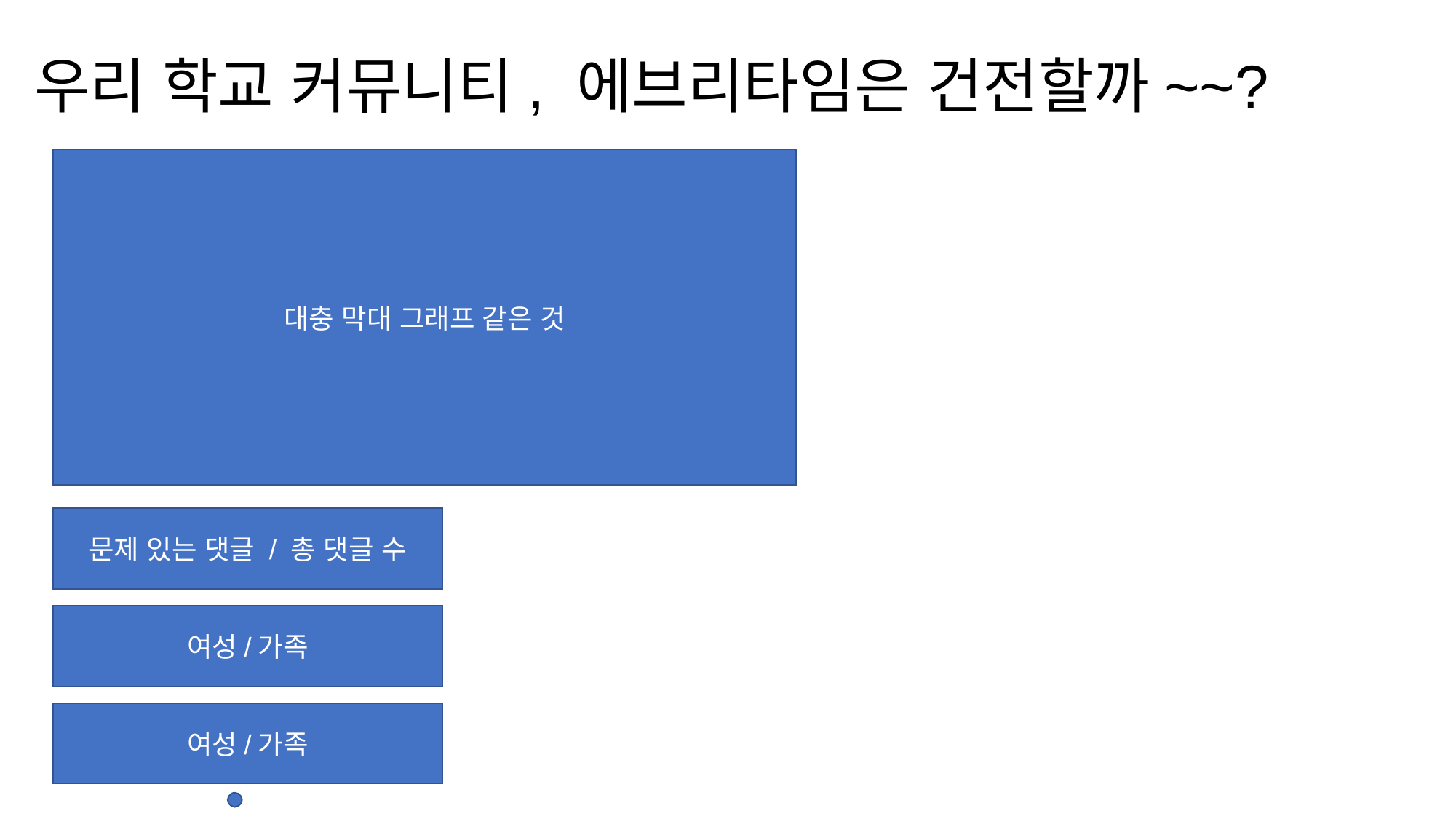

우리 학교 커뮤니티, 에브리타임은 건전할까~~?
대충 막대 그래프 같은 것
문제 있는 댓글 / 총 댓글 수
여성/가족
여성/가족